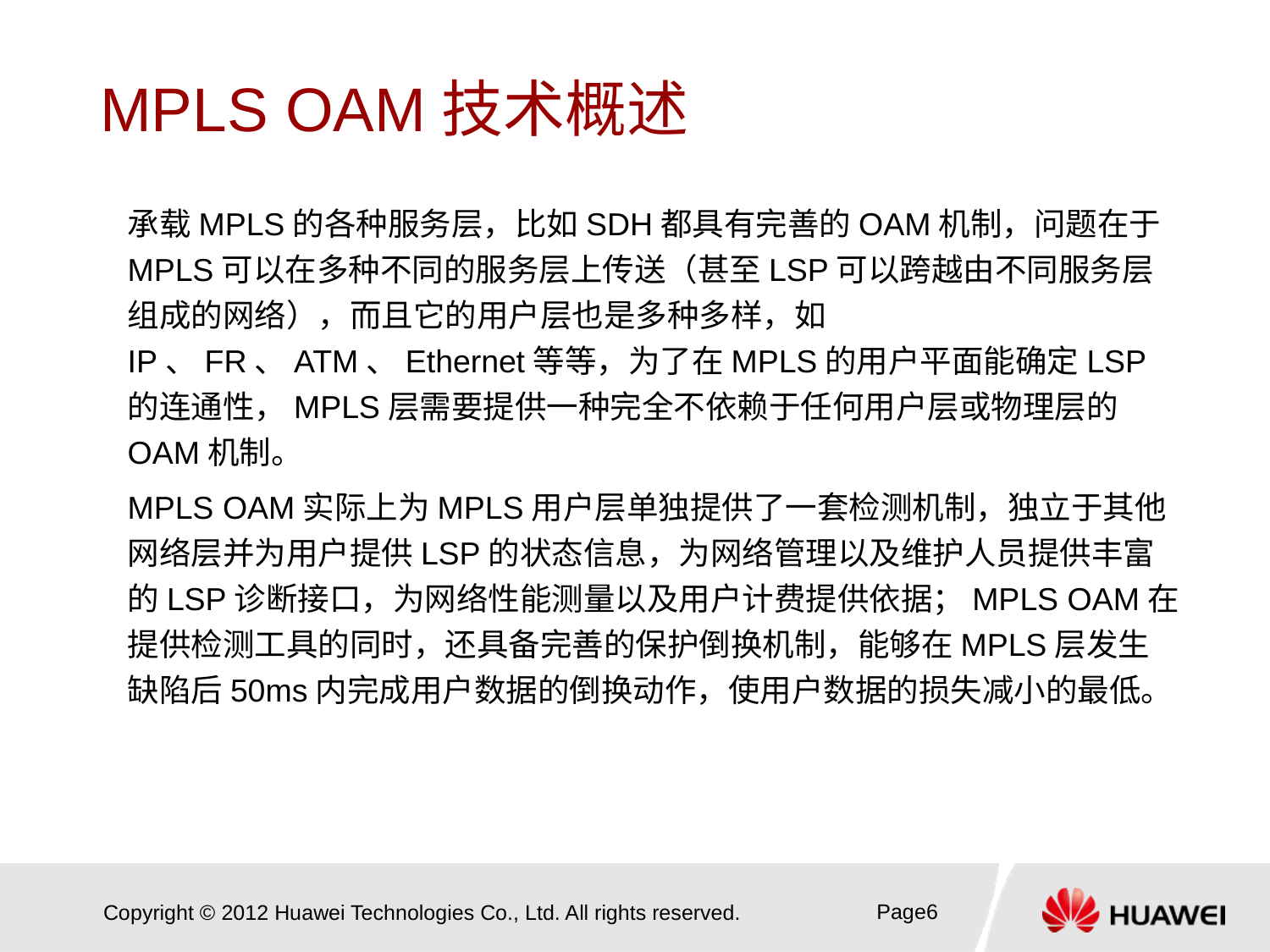

# MPLS OAM技术概述
承载MPLS的各种服务层，比如SDH都具有完善的OAM机制，问题在于MPLS可以在多种不同的服务层上传送（甚至LSP可以跨越由不同服务层组成的网络），而且它的用户层也是多种多样，如IP、FR、ATM、Ethernet等等，为了在MPLS的用户平面能确定LSP的连通性，MPLS层需要提供一种完全不依赖于任何用户层或物理层的OAM机制。
MPLS OAM实际上为MPLS用户层单独提供了一套检测机制，独立于其他网络层并为用户提供LSP的状态信息，为网络管理以及维护人员提供丰富的LSP诊断接口，为网络性能测量以及用户计费提供依据；MPLS OAM在提供检测工具的同时，还具备完善的保护倒换机制，能够在MPLS层发生缺陷后50ms内完成用户数据的倒换动作，使用户数据的损失减小的最低。

Page6